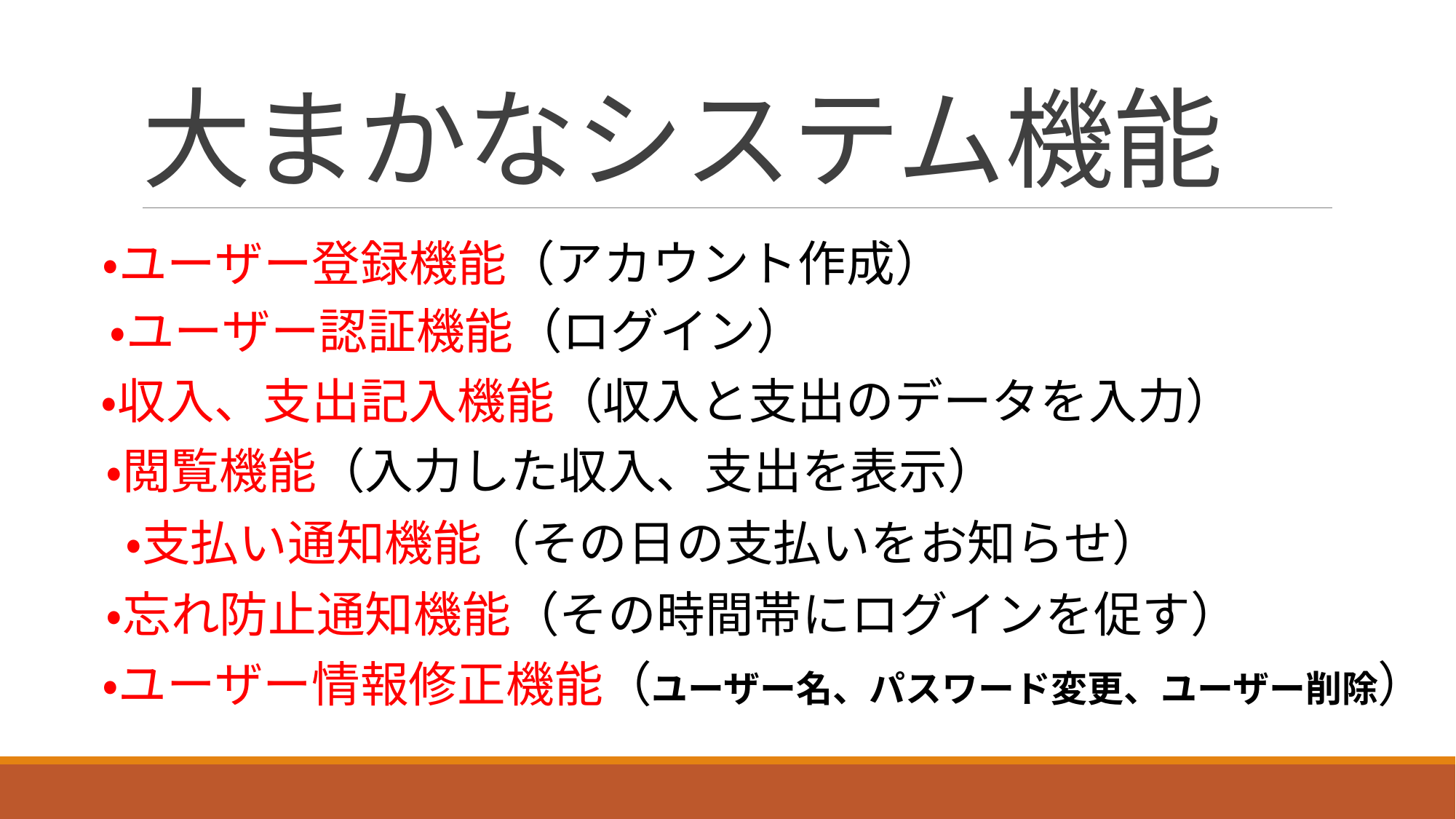

# 大まかなシステム機能
・ユーザー登録機能（アカウント作成）
・ユーザー認証機能（ログイン）
・収入、支出記入機能（収入と支出のデータを入力）
・閲覧機能（入力した収入、支出を表示）
・支払い通知機能（その日の支払いをお知らせ）
・忘れ防止通知機能（その時間帯にログインを促す）
・ユーザー情報修正機能（ユーザー名、パスワード変更、ユーザー削除）